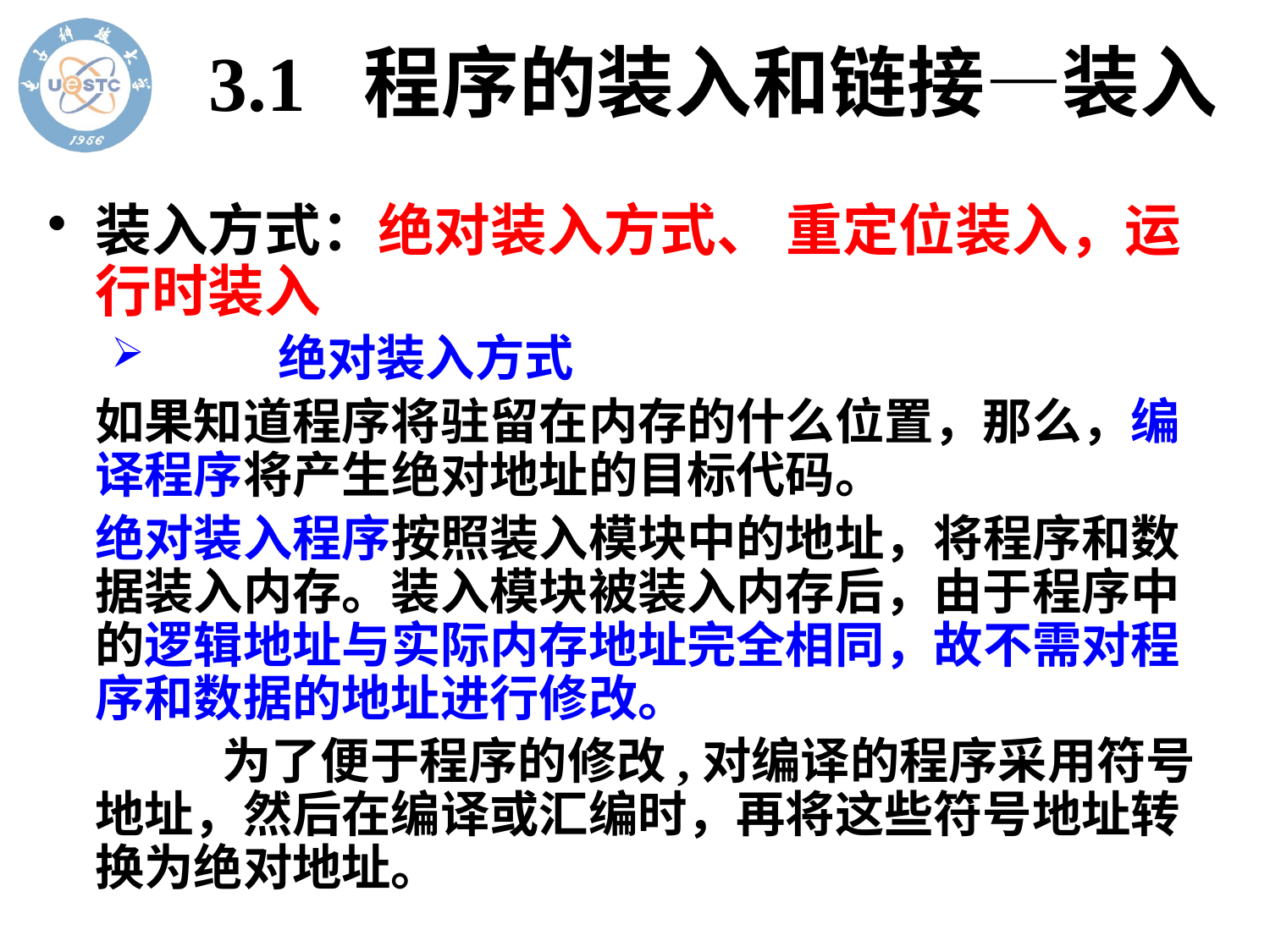

3.1  程序的装入和链接—装入
装入方式：绝对装入方式、 重定位装入，运行时装入
	绝对装入方式
    	如果知道程序将驻留在内存的什么位置，那么，编译程序将产生绝对地址的目标代码。
    	绝对装入程序按照装入模块中的地址，将程序和数据装入内存。装入模块被装入内存后，由于程序中的逻辑地址与实际内存地址完全相同，故不需对程序和数据的地址进行修改。
		为了便于程序的修改,对编译的程序采用符号地址，然后在编译或汇编时，再将这些符号地址转换为绝对地址。